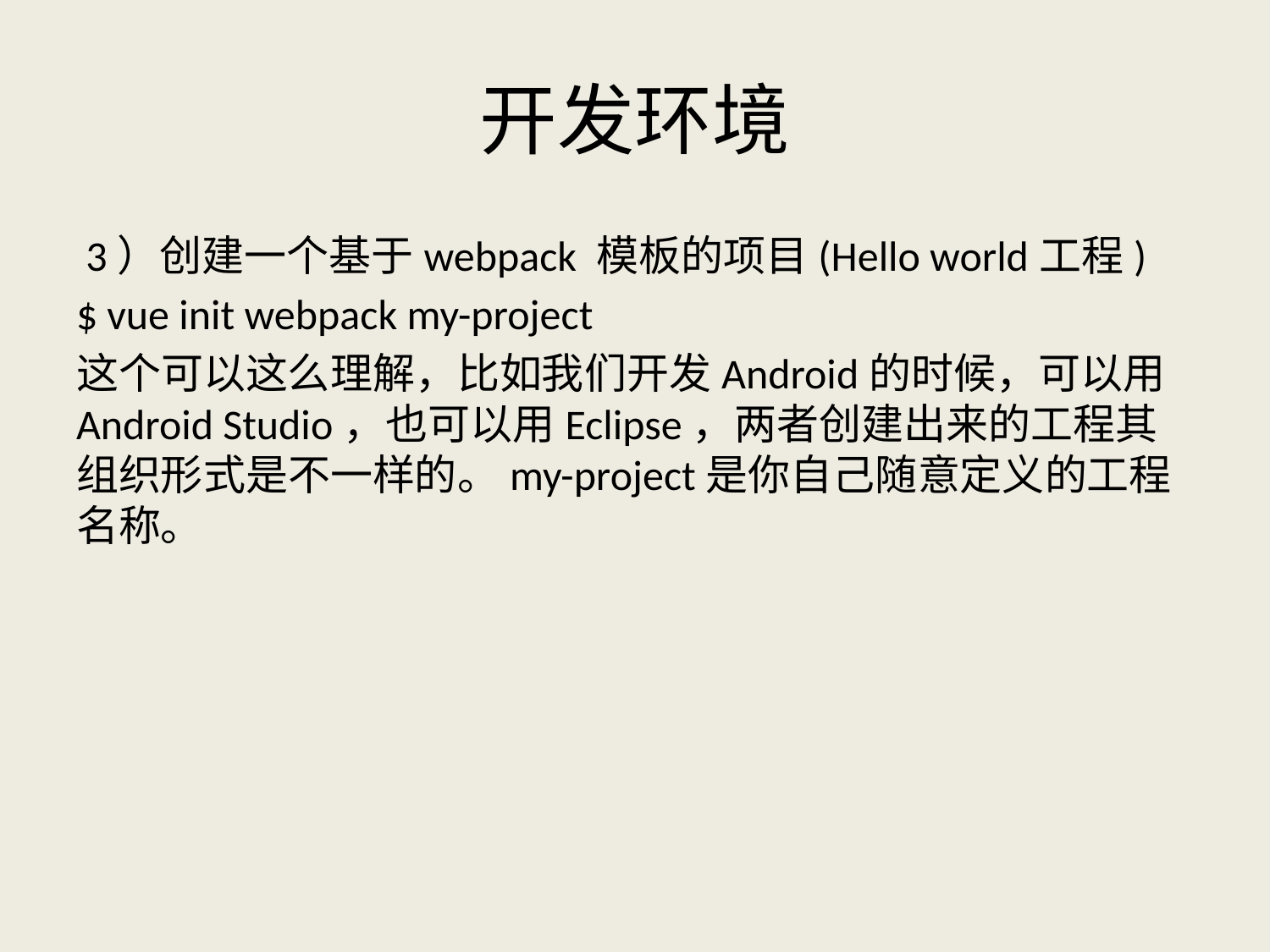

# 开发环境
 3）创建一个基于webpack 模板的项目(Hello world工程)
$ vue init webpack my-project
这个可以这么理解，比如我们开发Android的时候，可以用Android Studio，也可以用Eclipse，两者创建出来的工程其组织形式是不一样的。my-project是你自己随意定义的工程名称。